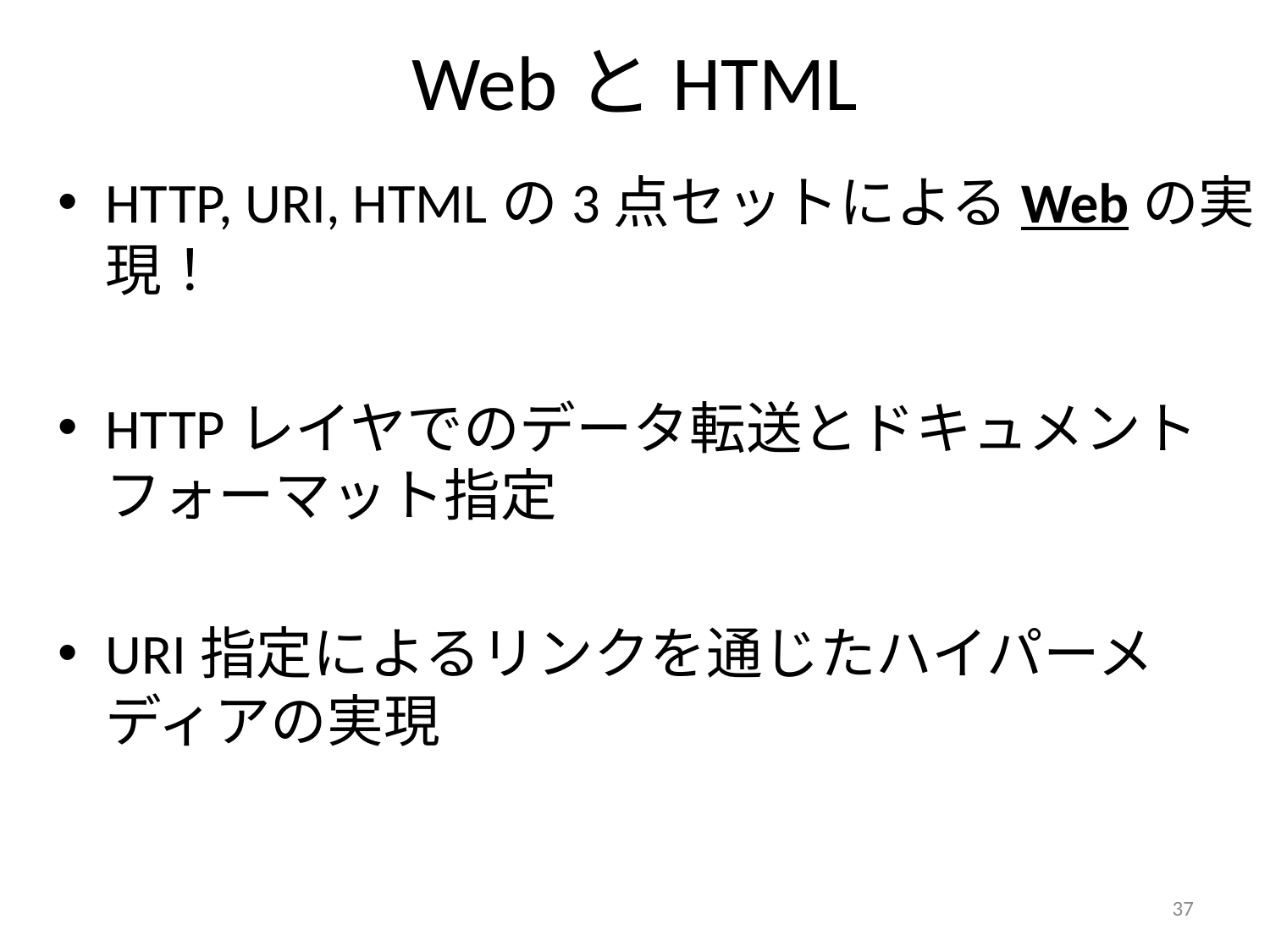

# WebとHTML
HTTP, URI, HTMLの3点セットによるWebの実現！

HTTPレイヤでのデータ転送とドキュメントフォーマット指定

URI指定によるリンクを通じたハイパーメディアの実現
37